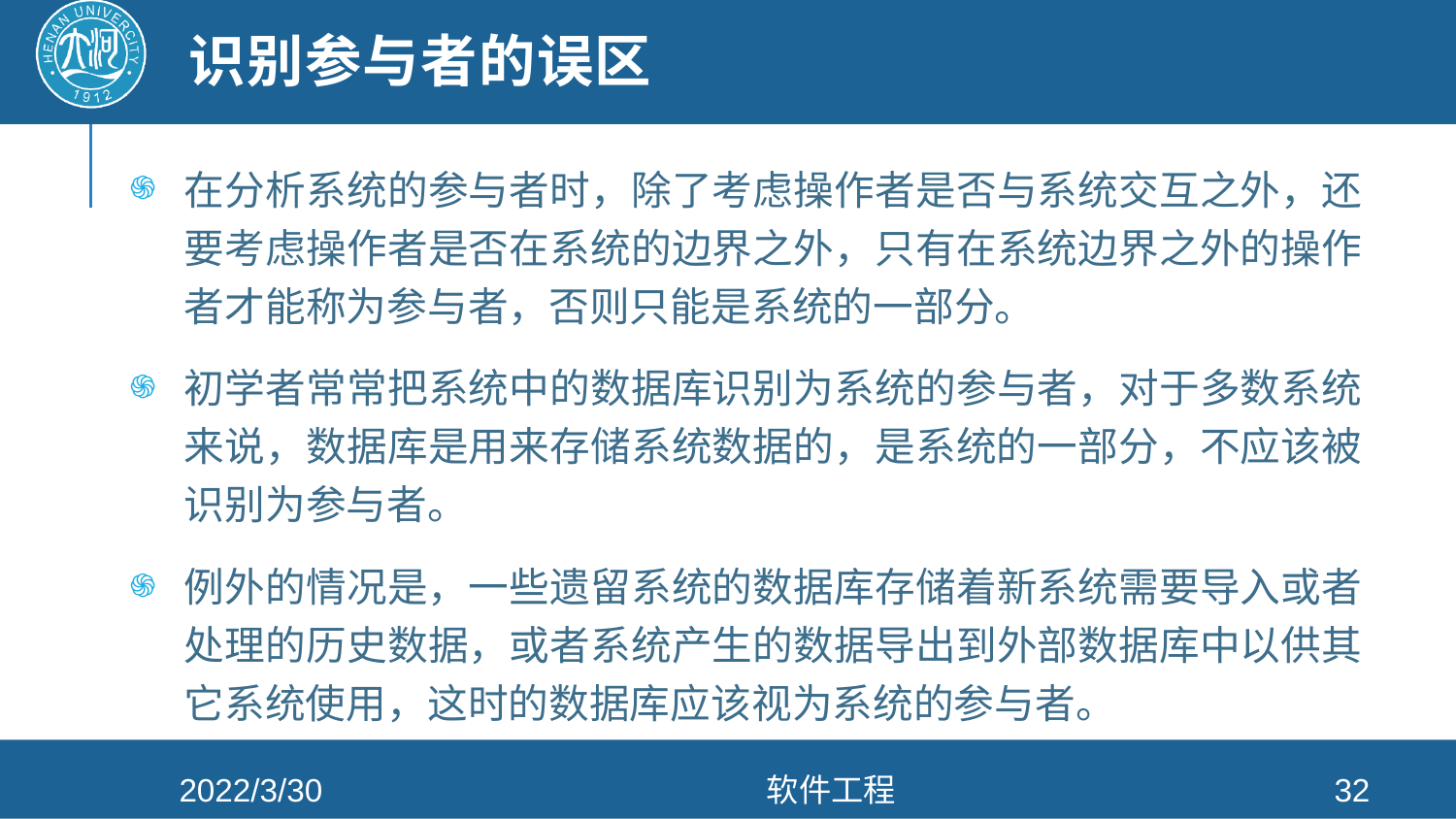

# 识别参与者的误区
在分析系统的参与者时，除了考虑操作者是否与系统交互之外，还要考虑操作者是否在系统的边界之外，只有在系统边界之外的操作者才能称为参与者，否则只能是系统的一部分。
初学者常常把系统中的数据库识别为系统的参与者，对于多数系统来说，数据库是用来存储系统数据的，是系统的一部分，不应该被识别为参与者。
例外的情况是，一些遗留系统的数据库存储着新系统需要导入或者处理的历史数据，或者系统产生的数据导出到外部数据库中以供其它系统使用，这时的数据库应该视为系统的参与者。

2022/3/30
软件工程
32